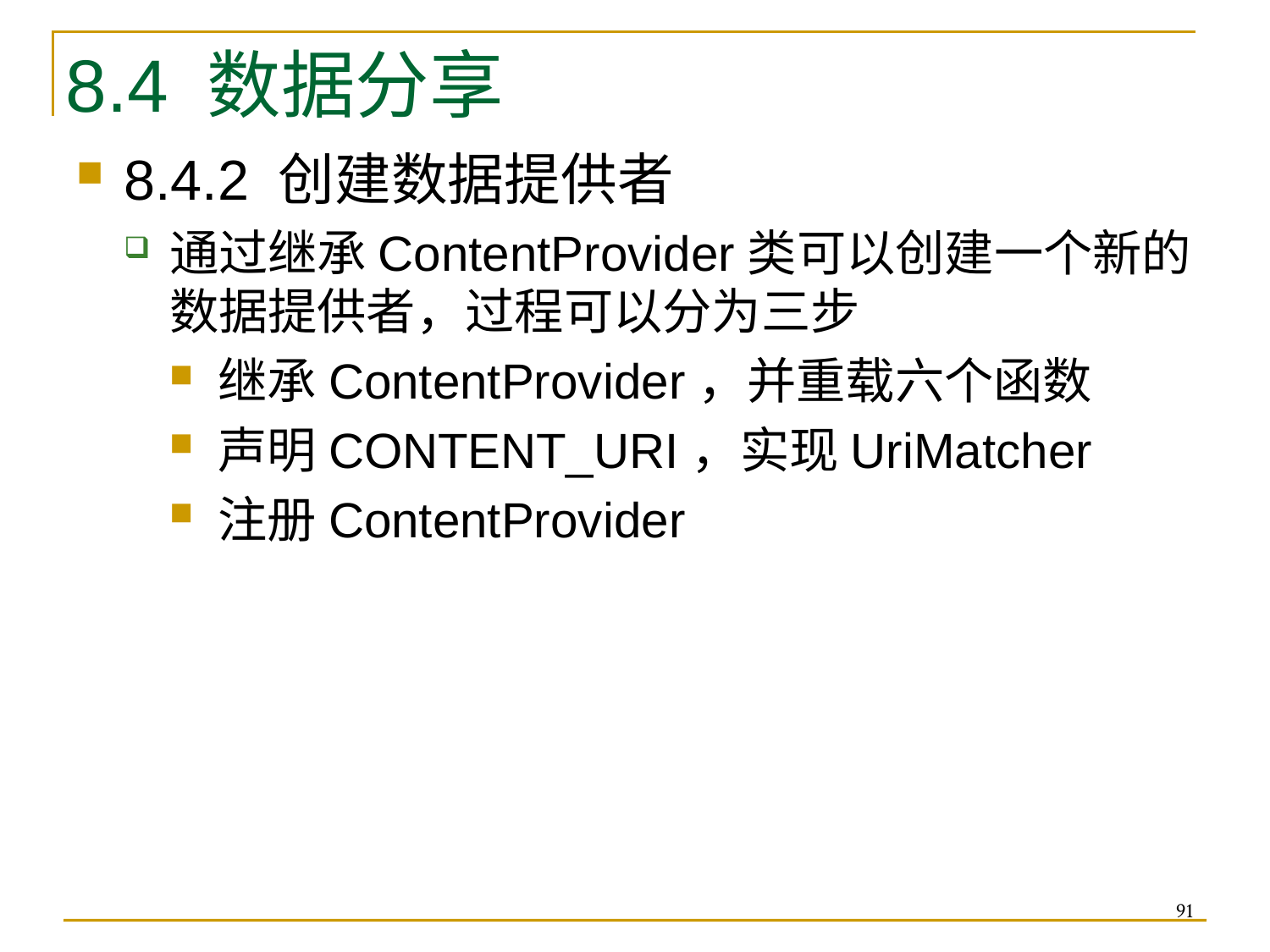

# 8.4 数据分享
8.4.2 创建数据提供者
通过继承ContentProvider类可以创建一个新的数据提供者，过程可以分为三步
继承ContentProvider，并重载六个函数
声明CONTENT_URI，实现UriMatcher
注册ContentProvider
91